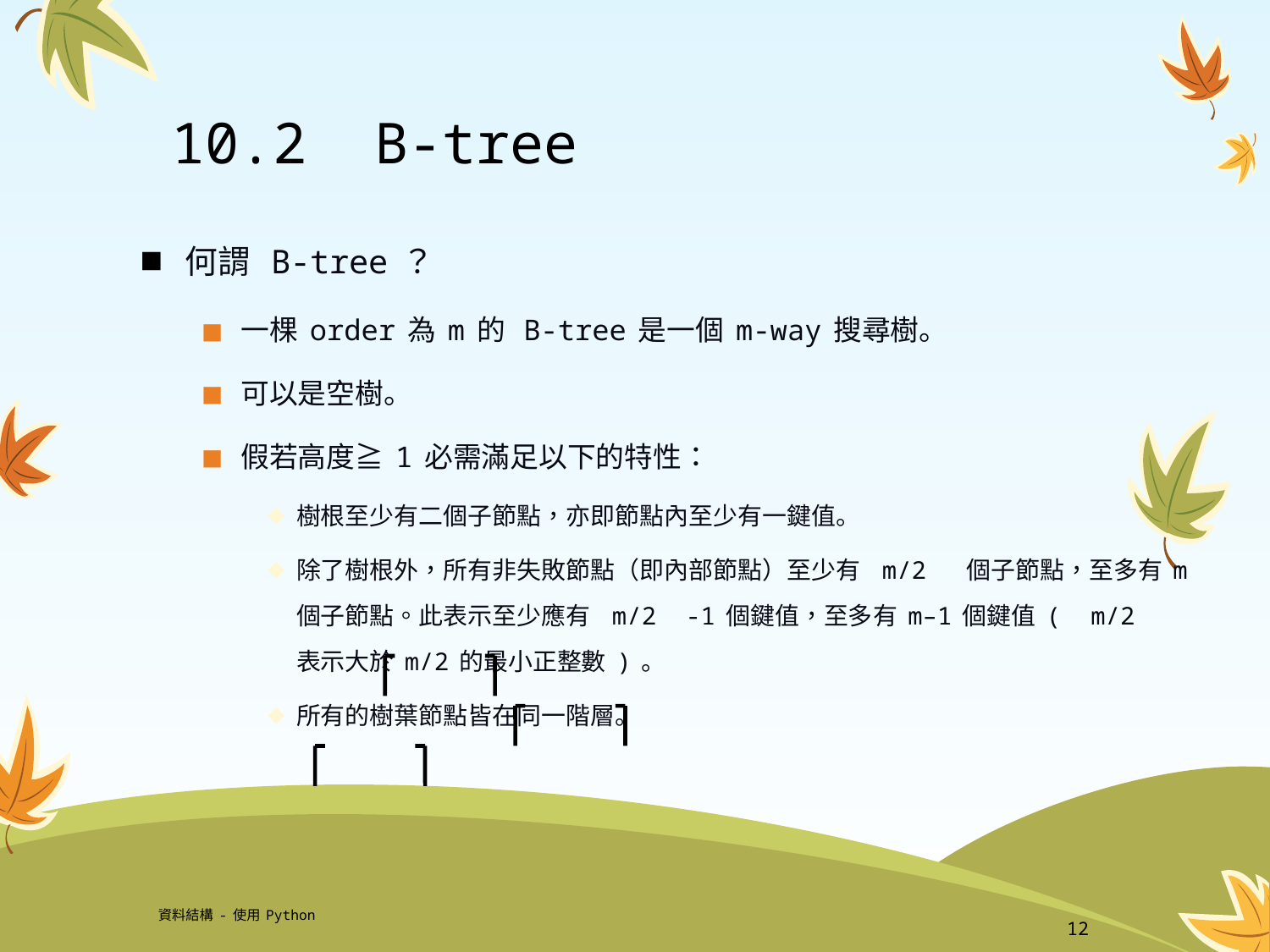

# 10.2  B-tree
何謂 B-tree？
一棵order為m的 B-tree是一個m-way搜尋樹。
可以是空樹。
假若高度≧1必需滿足以下的特性：
樹根至少有二個子節點，亦即節點內至少有一鍵值。
除了樹根外，所有非失敗節點（即內部節點）至少有  m/2  個子節點，至多有m個子節點。此表示至少應有  m/2  -1個鍵值，至多有m–1個鍵值(  m/2  表示大於m/2的最小正整數)。
所有的樹葉節點皆在同一階層。

資料結構-使用Python
12